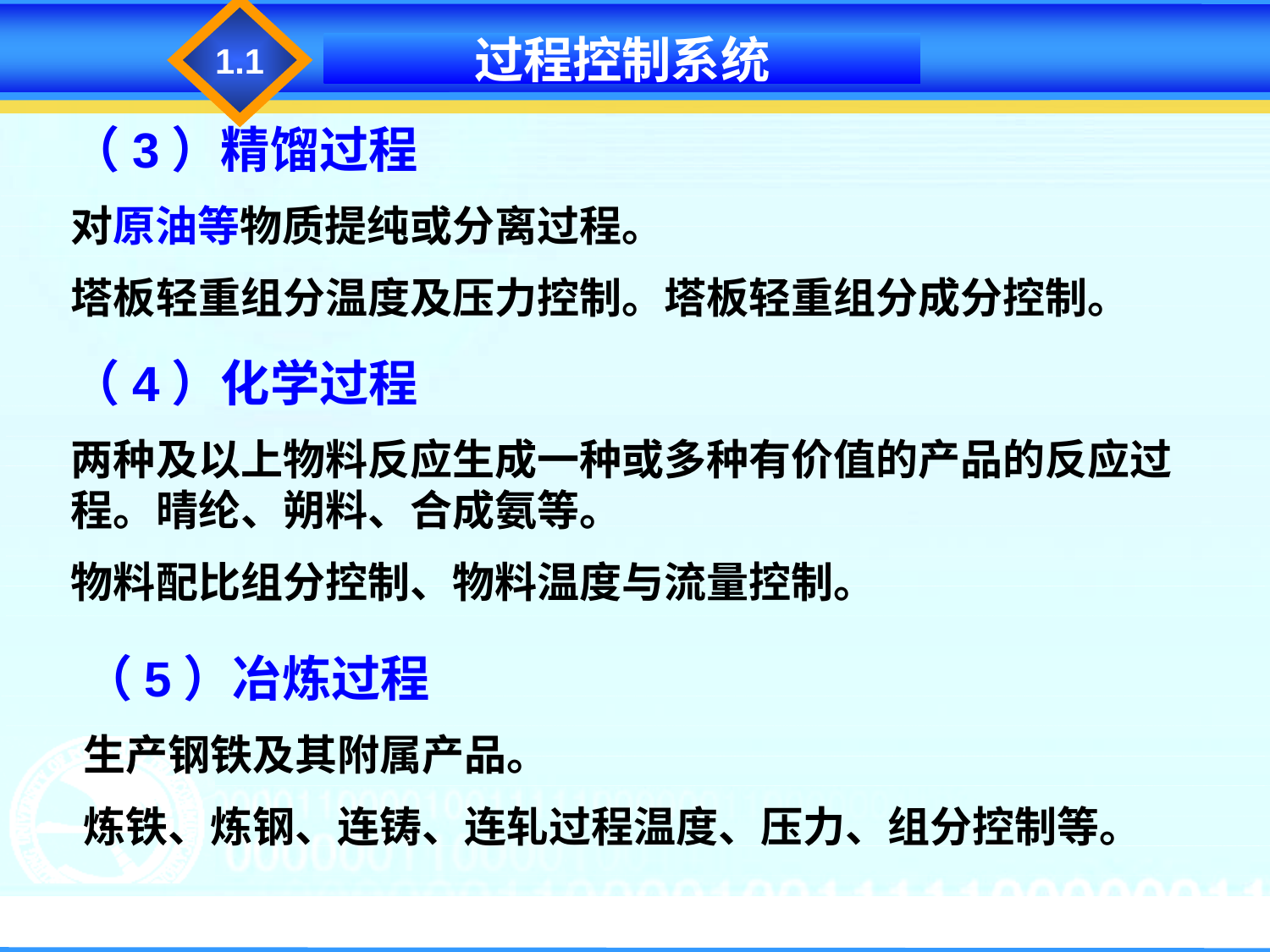

1.1
过程控制系统
（3）精馏过程
对原油等物质提纯或分离过程。
塔板轻重组分温度及压力控制。塔板轻重组分成分控制。
（4）化学过程
两种及以上物料反应生成一种或多种有价值的产品的反应过程。晴纶、朔料、合成氨等。
物料配比组分控制、物料温度与流量控制。
（5）冶炼过程
生产钢铁及其附属产品。
炼铁、炼钢、连铸、连轧过程温度、压力、组分控制等。